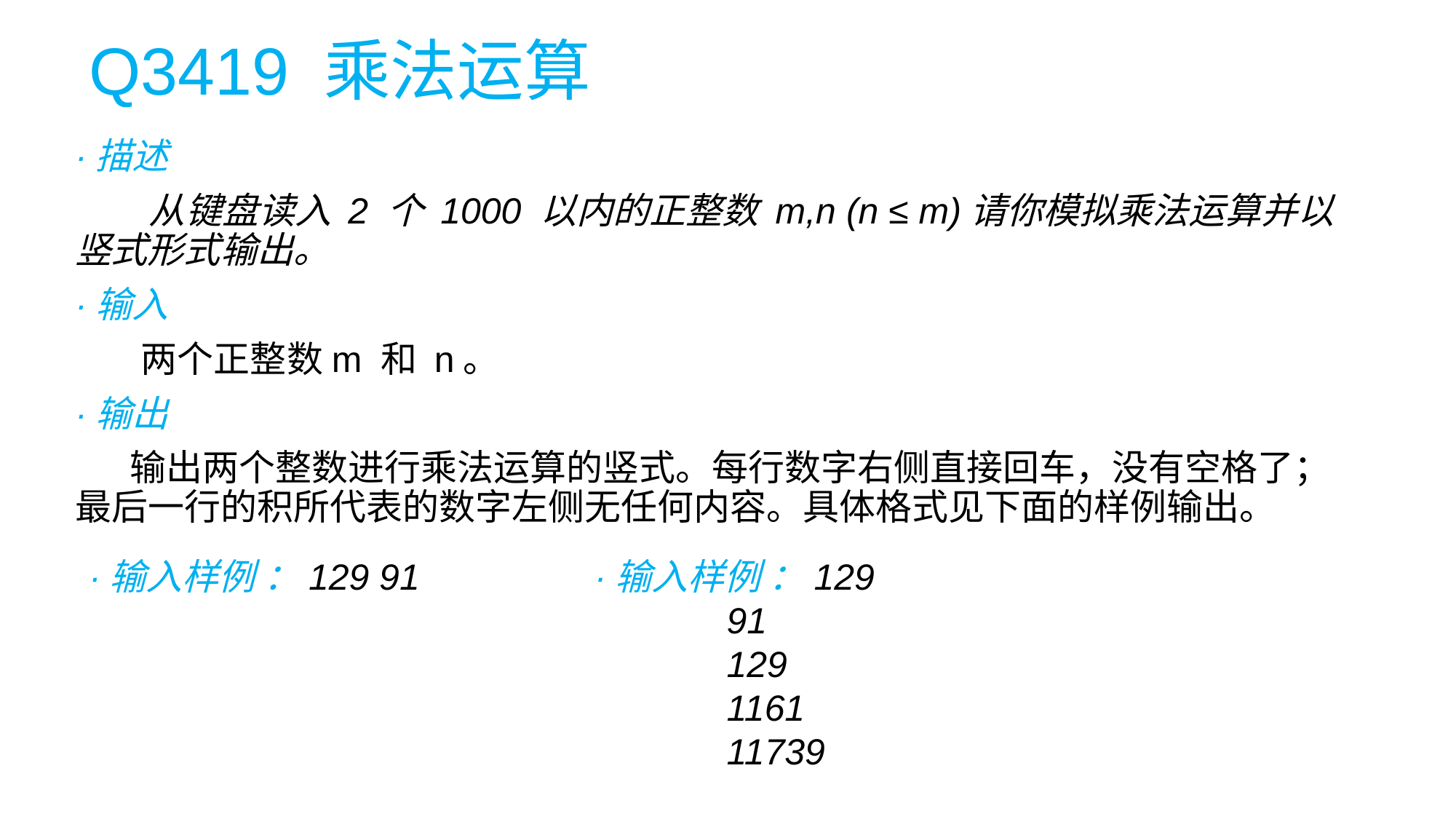

# Q3419 乘法运算
·描述
        从键盘读入 2 个 1000 以内的正整数 m,n (n ≤ m)请你模拟乘法运算并以竖式形式输出。
·输入
       两个正整数m 和 n。
·输出
输出两个整数进行乘法运算的竖式。每行数字右侧直接回车，没有空格了；最后一行的积所代表的数字左侧无任何内容。具体格式见下面的样例输出。
·输入样例 ：129 91
·输入样例 ：129
             91
             129
             1161
             11739